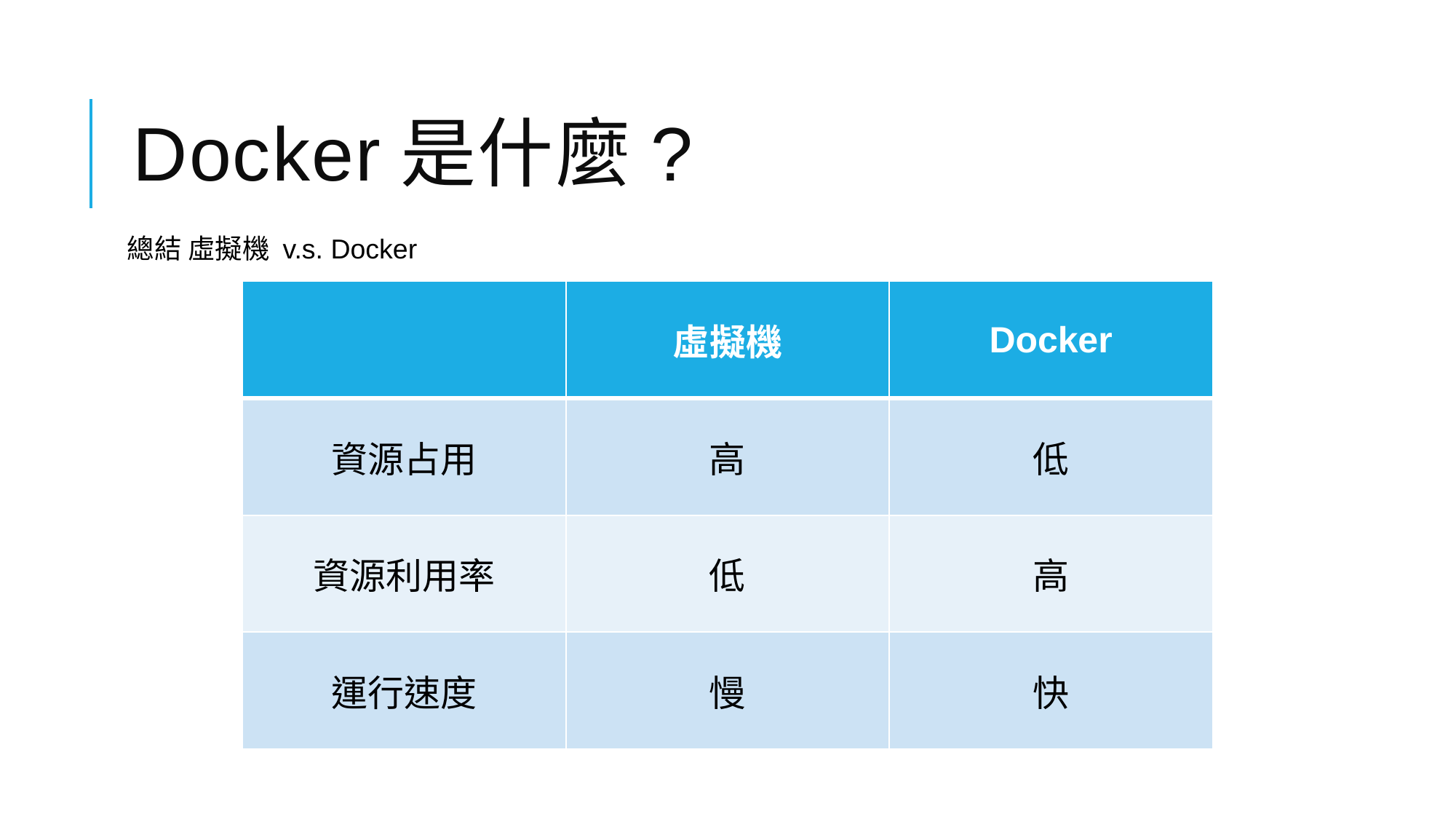

# Docker是什麼?
總結 虛擬機 v.s. Docker
|  | 虛擬機 | Docker |
| --- | --- | --- |
| 資源占用 | 高 | 低 |
| 資源利用率 | 低 | 高 |
| 運行速度 | 慢 | 快 |